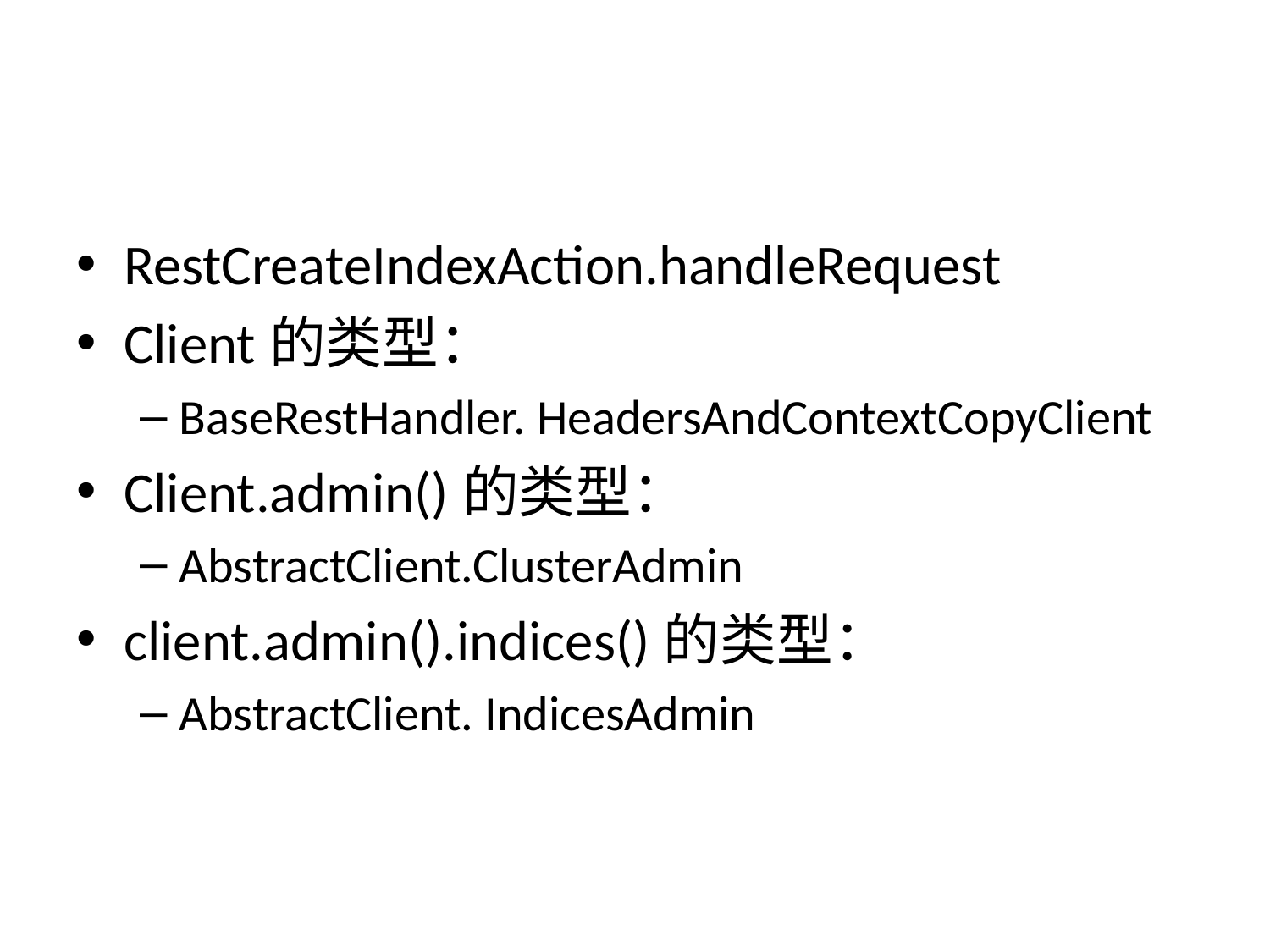

#
RestCreateIndexAction.handleRequest
Client的类型：
BaseRestHandler. HeadersAndContextCopyClient
Client.admin()的类型：
AbstractClient.ClusterAdmin
client.admin().indices()的类型：
AbstractClient. IndicesAdmin